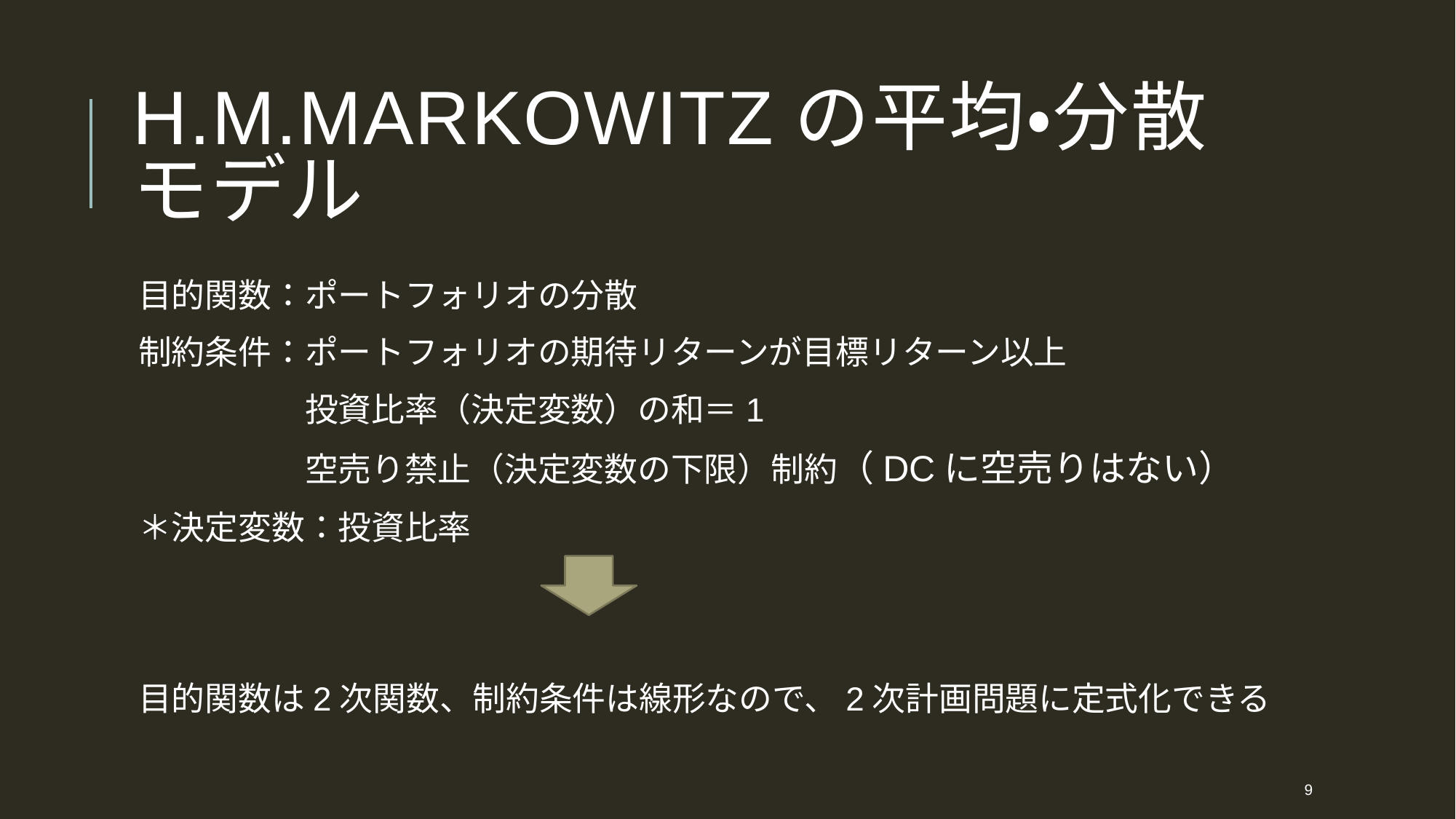

# H.M.Markowitzの平均・分散モデル
目的関数：ポートフォリオの分散
制約条件：ポートフォリオの期待リターンが目標リターン以上
　　　　　投資比率（決定変数）の和＝1
　　　　　空売り禁止（決定変数の下限）制約（DCに空売りはない）
＊決定変数：投資比率

目的関数は2次関数、制約条件は線形なので、2次計画問題に定式化できる

9